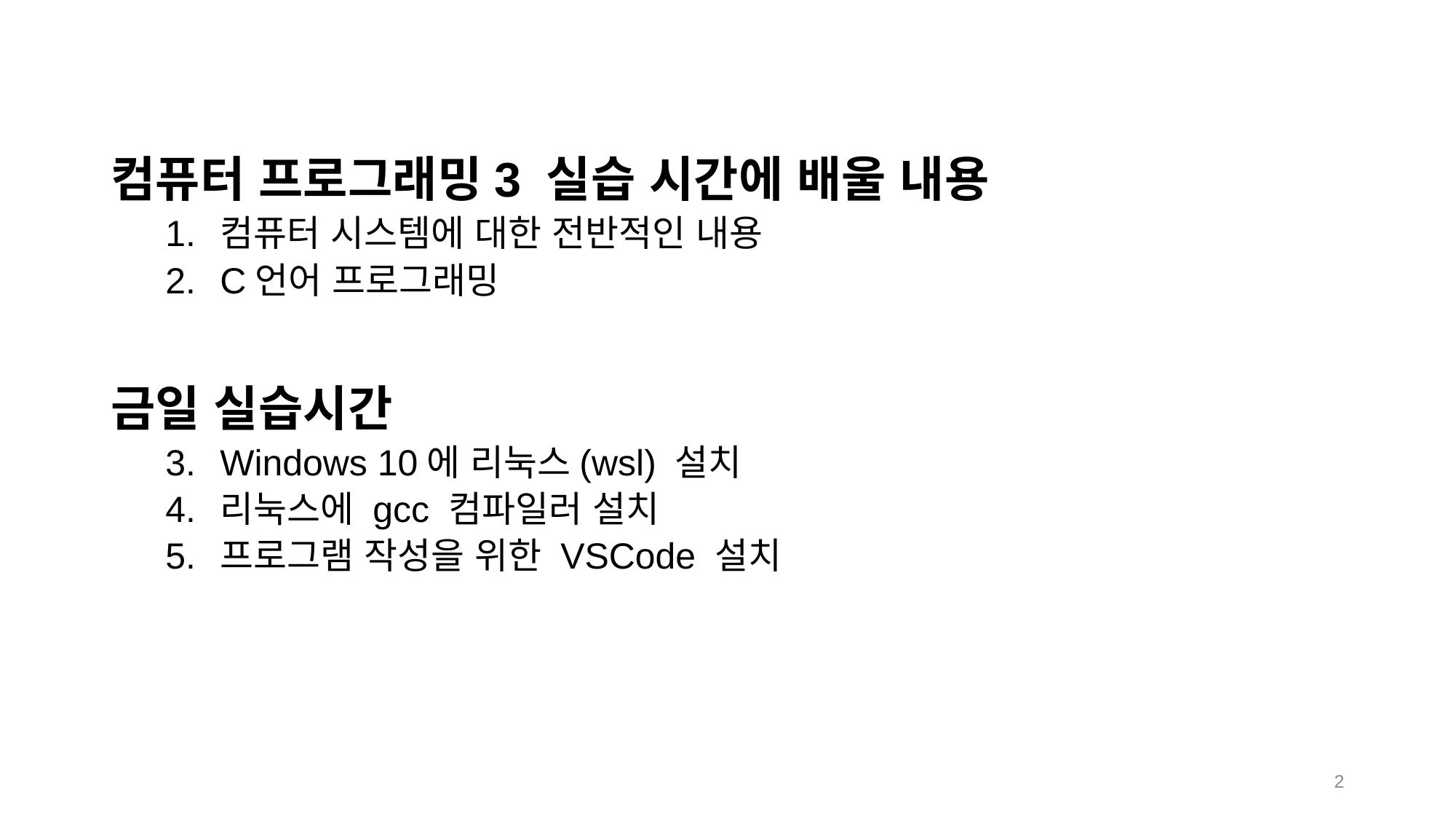

컴퓨터 프로그래밍3 실습 시간에 배울 내용
컴퓨터 시스템에 대한 전반적인 내용
C언어 프로그래밍

금일 실습시간
Windows 10에 리눅스(wsl) 설치
리눅스에 gcc 컴파일러 설치
프로그램 작성을 위한 VSCode 설치
2